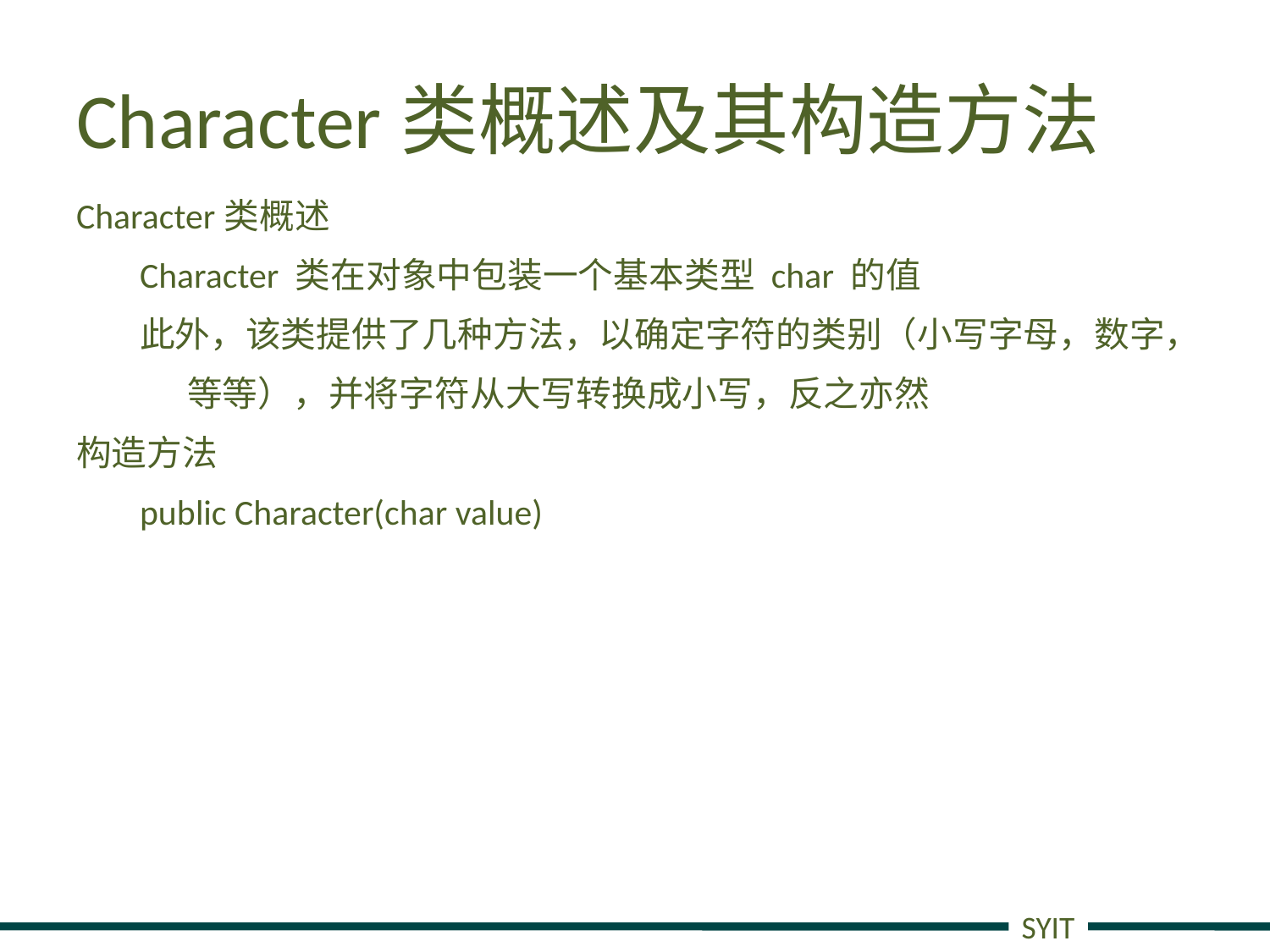

# Character类概述及其构造方法
Character类概述
Character 类在对象中包装一个基本类型 char 的值
此外，该类提供了几种方法，以确定字符的类别（小写字母，数字，等等），并将字符从大写转换成小写，反之亦然
构造方法
public Character(char value)
SYIT